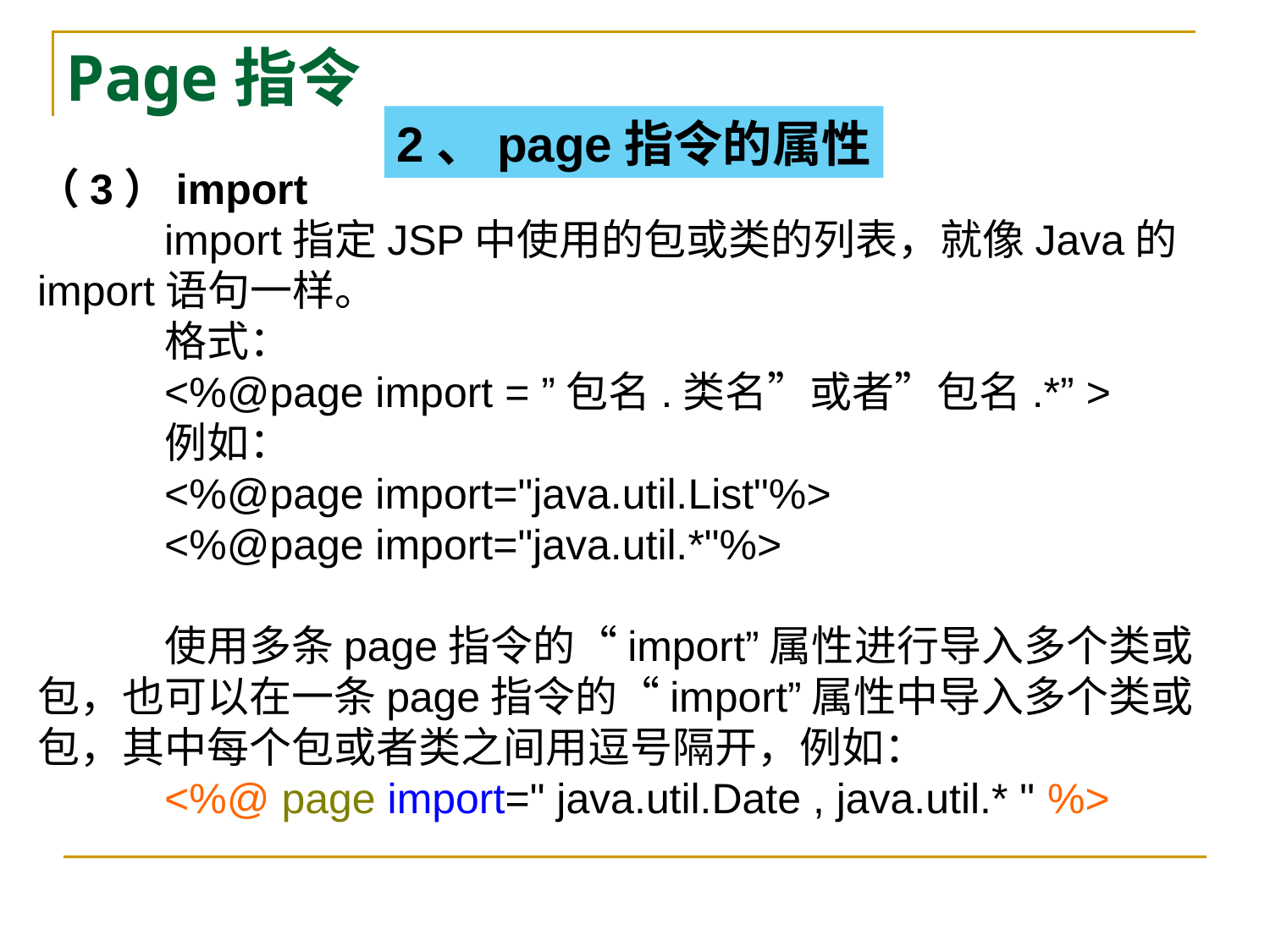

# Page指令
2、page指令的属性
（3）import
	import指定JSP中使用的包或类的列表，就像Java的import语句一样。
	格式：
	<%@page import = ”包名.类名”或者”包名.*” >
	例如：
	<%@page import="java.util.List"%>
	<%@page import="java.util.*"%>

	使用多条page指令的“import”属性进行导入多个类或包，也可以在一条page指令的“import”属性中导入多个类或包，其中每个包或者类之间用逗号隔开，例如：
	<%@ page import=" java.util.Date , java.util.* " %>